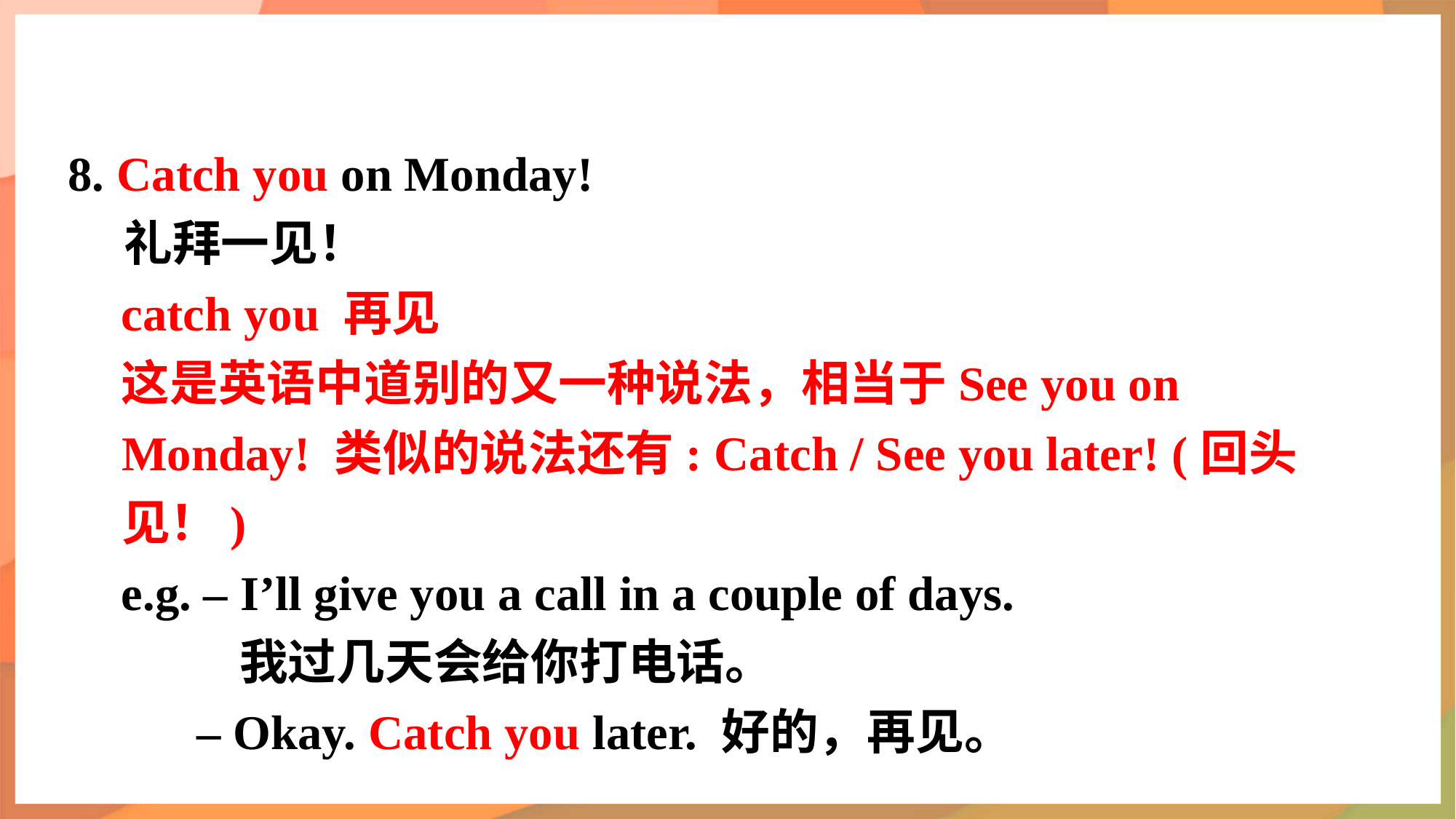

8. Catch you on Monday!
    礼拜一见！
catch you 再见
这是英语中道别的又一种说法，相当于See you on Monday! 类似的说法还有: Catch / See you later! (回头见！)
e.g. – I’ll give you a call in a couple of days.
我过几天会给你打电话。
– Okay. Catch you later. 好的，再见。